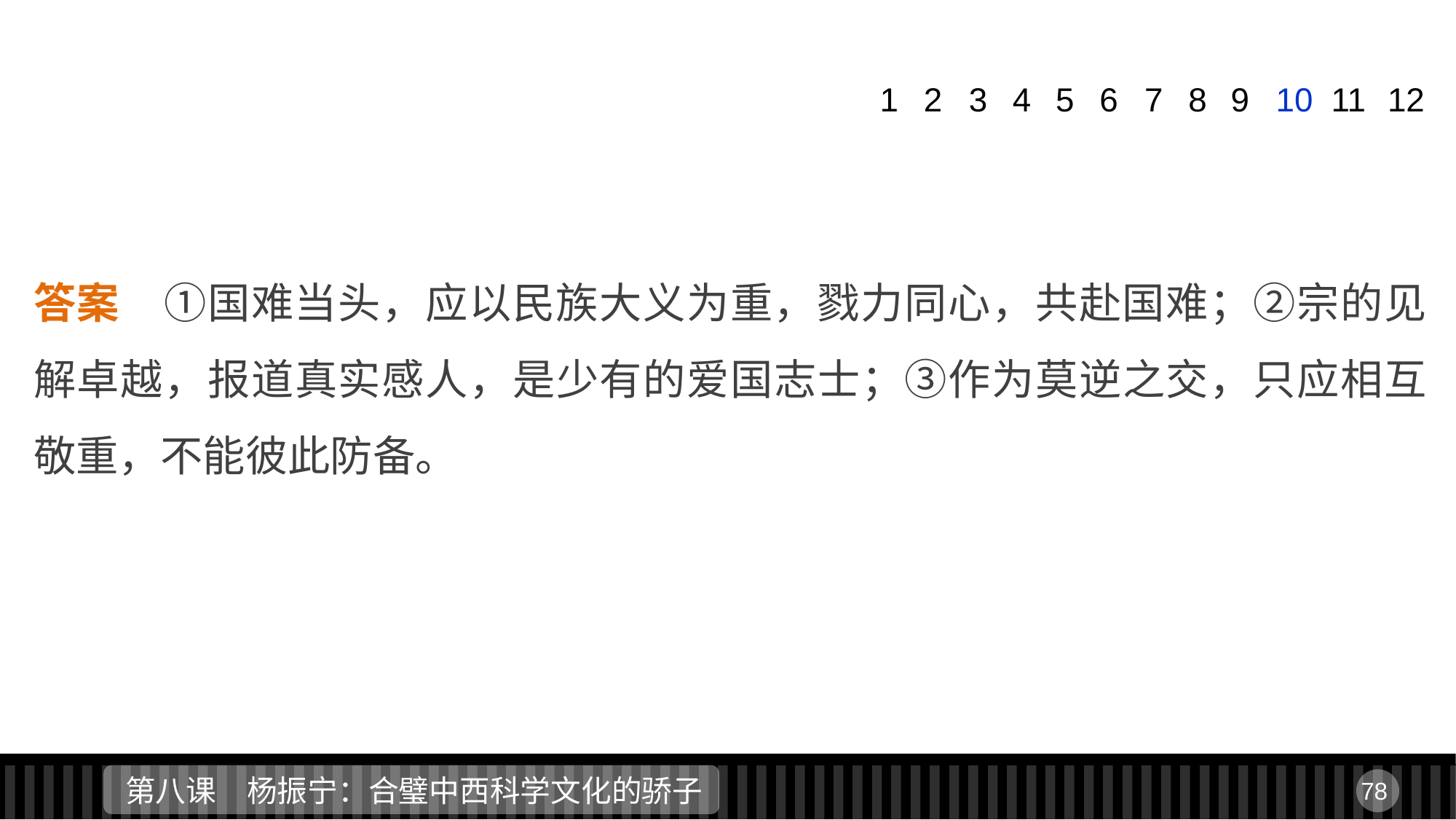

1
2
3
4
5
6
7
8
9
10
11
12
答案　①国难当头，应以民族大义为重，戮力同心，共赴国难；②宗的见解卓越，报道真实感人，是少有的爱国志士；③作为莫逆之交，只应相互敬重，不能彼此防备。